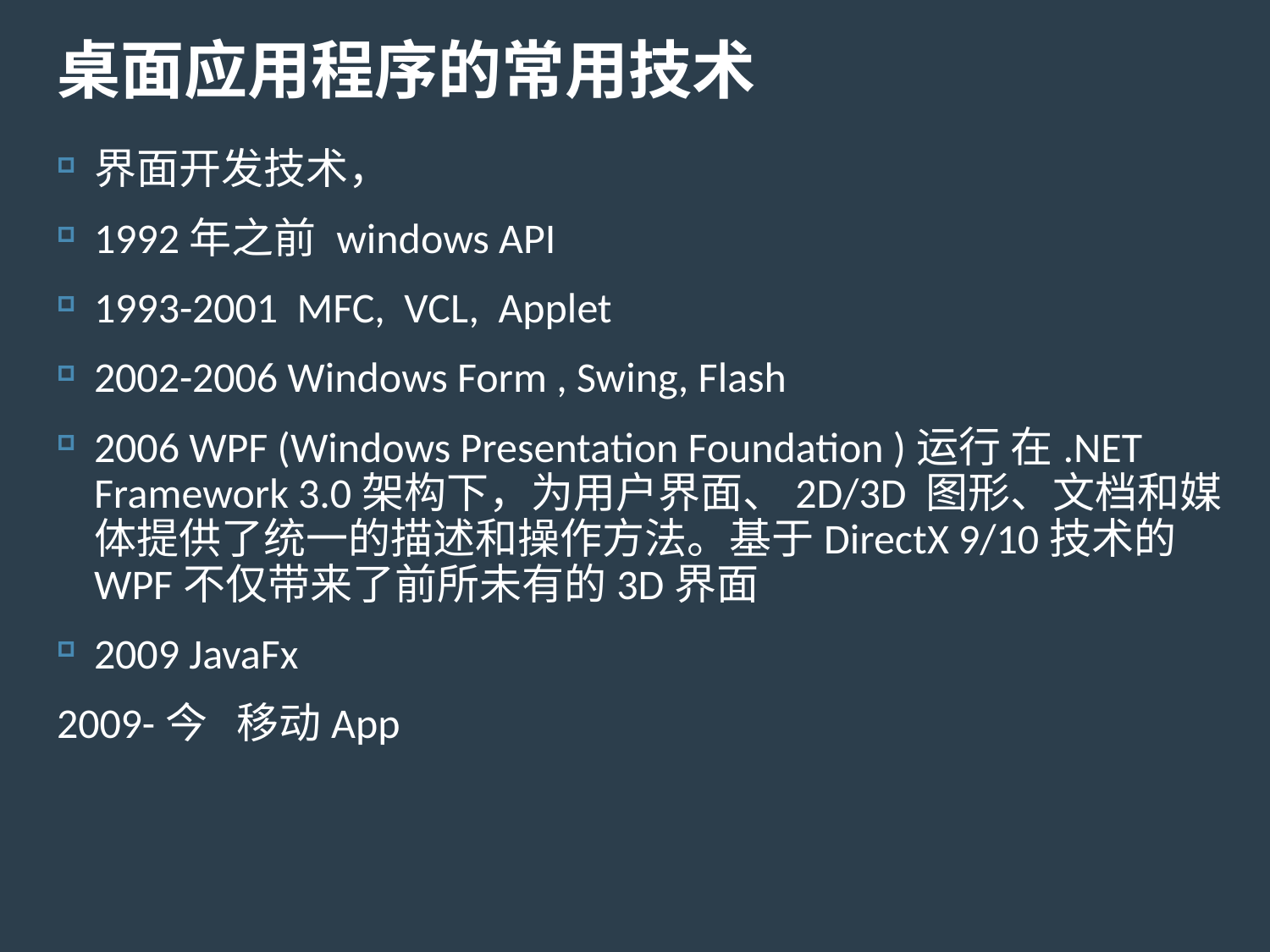

# 桌面应用程序的常用技术
界面开发技术，
1992年之前 windows API
1993-2001  MFC,  VCL,  Applet
2002-2006 Windows Form , Swing, Flash
2006 WPF (Windows Presentation Foundation )运行 在.NET Framework 3.0架构下，为用户界面、2D/3D 图形、文档和媒体提供了统一的描述和操作方法。基于DirectX 9/10技术的WPF不仅带来了前所未有的3D界面
2009 JavaFx
2009-今   移动App